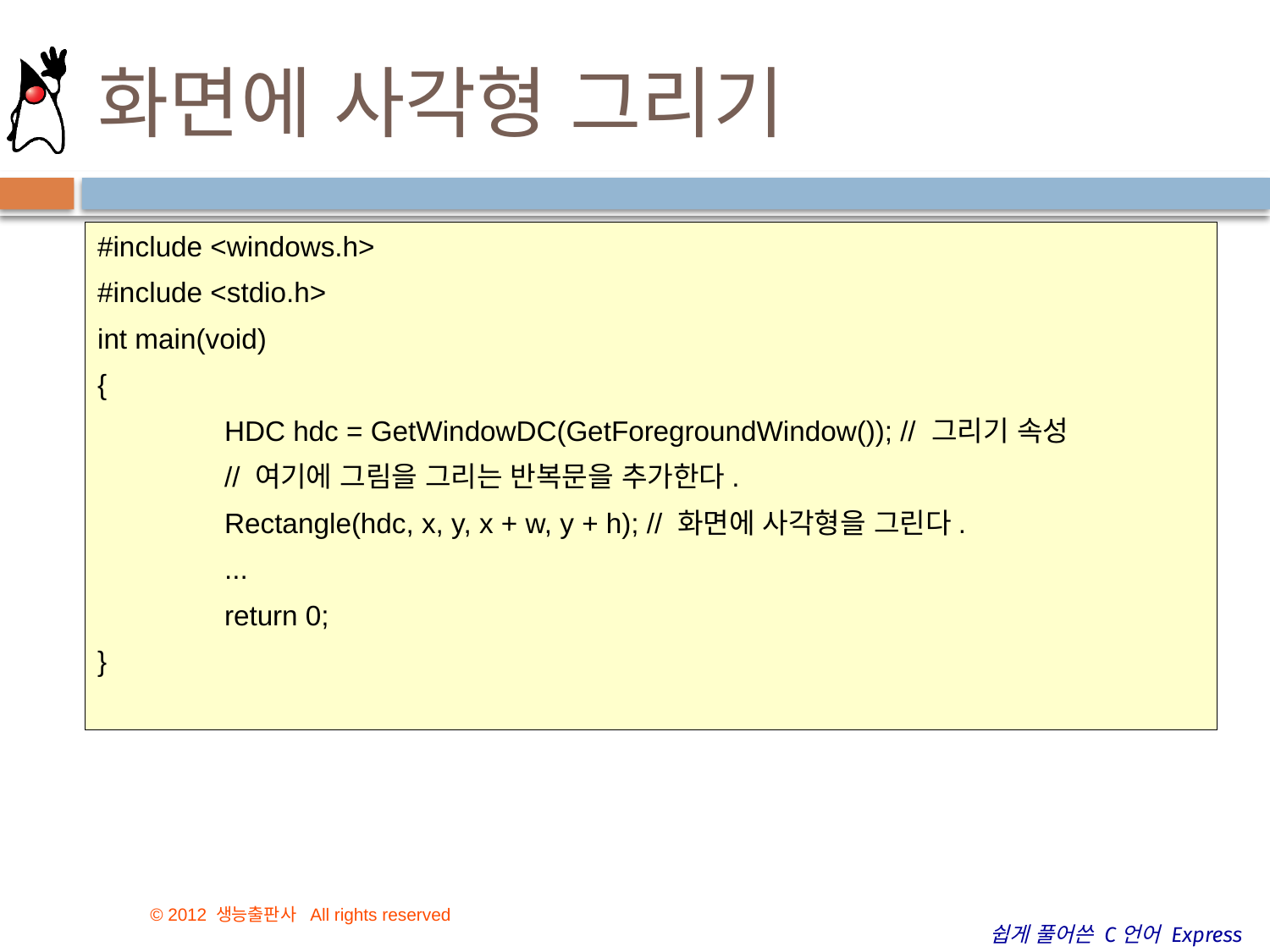

# 화면에 사각형 그리기
#include <windows.h>
#include <stdio.h>
int main(void)
{
	HDC hdc = GetWindowDC(GetForegroundWindow()); // 그리기 속성
	// 여기에 그림을 그리는 반복문을 추가한다.
	Rectangle(hdc, x, y, x + w, y + h); // 화면에 사각형을 그린다.
	...
	return 0;
}